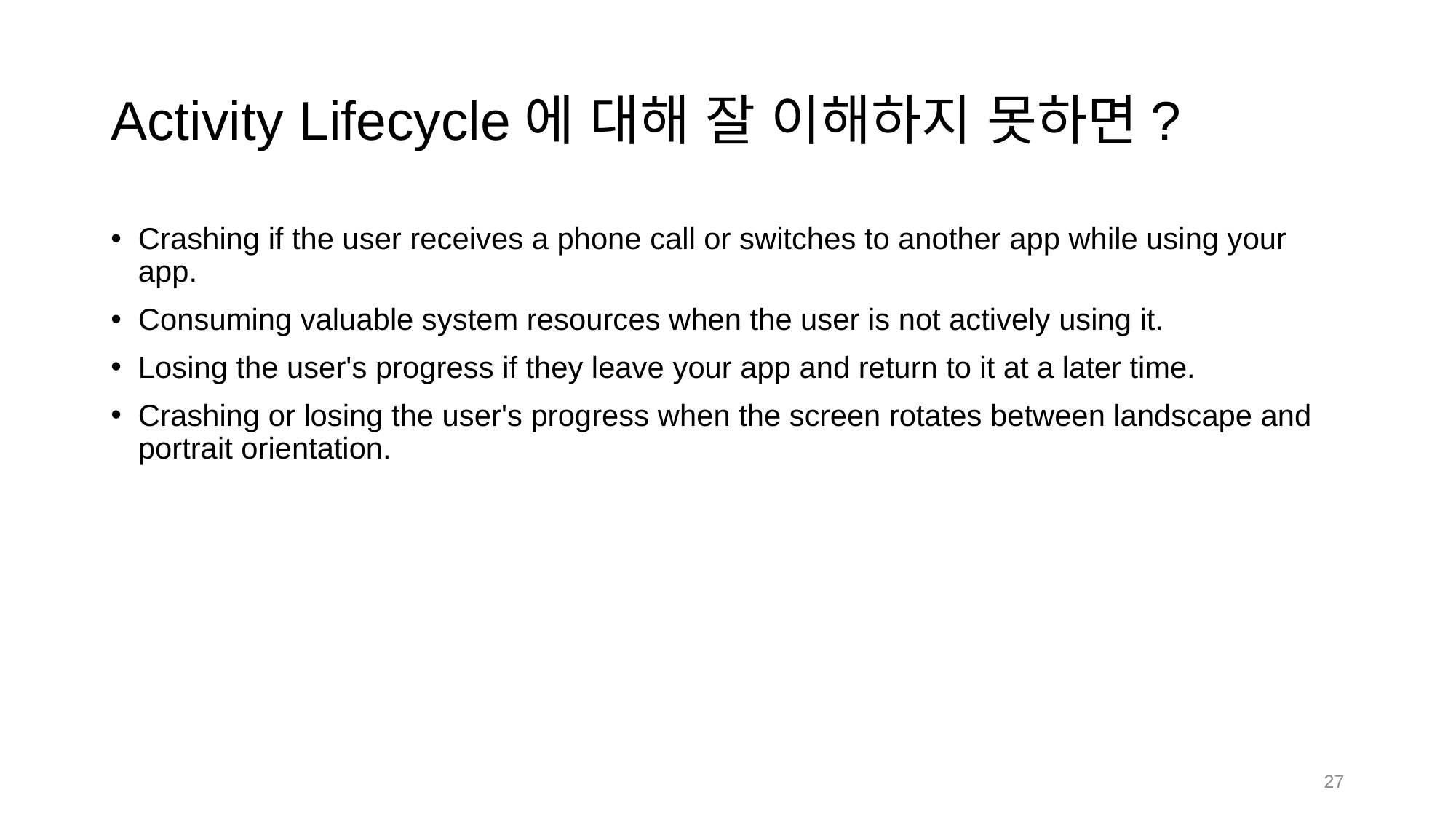

# Activity Lifecycle에 대해 잘 이해하지 못하면?
Crashing if the user receives a phone call or switches to another app while using your app.
Consuming valuable system resources when the user is not actively using it.
Losing the user's progress if they leave your app and return to it at a later time.
Crashing or losing the user's progress when the screen rotates between landscape and portrait orientation.
27